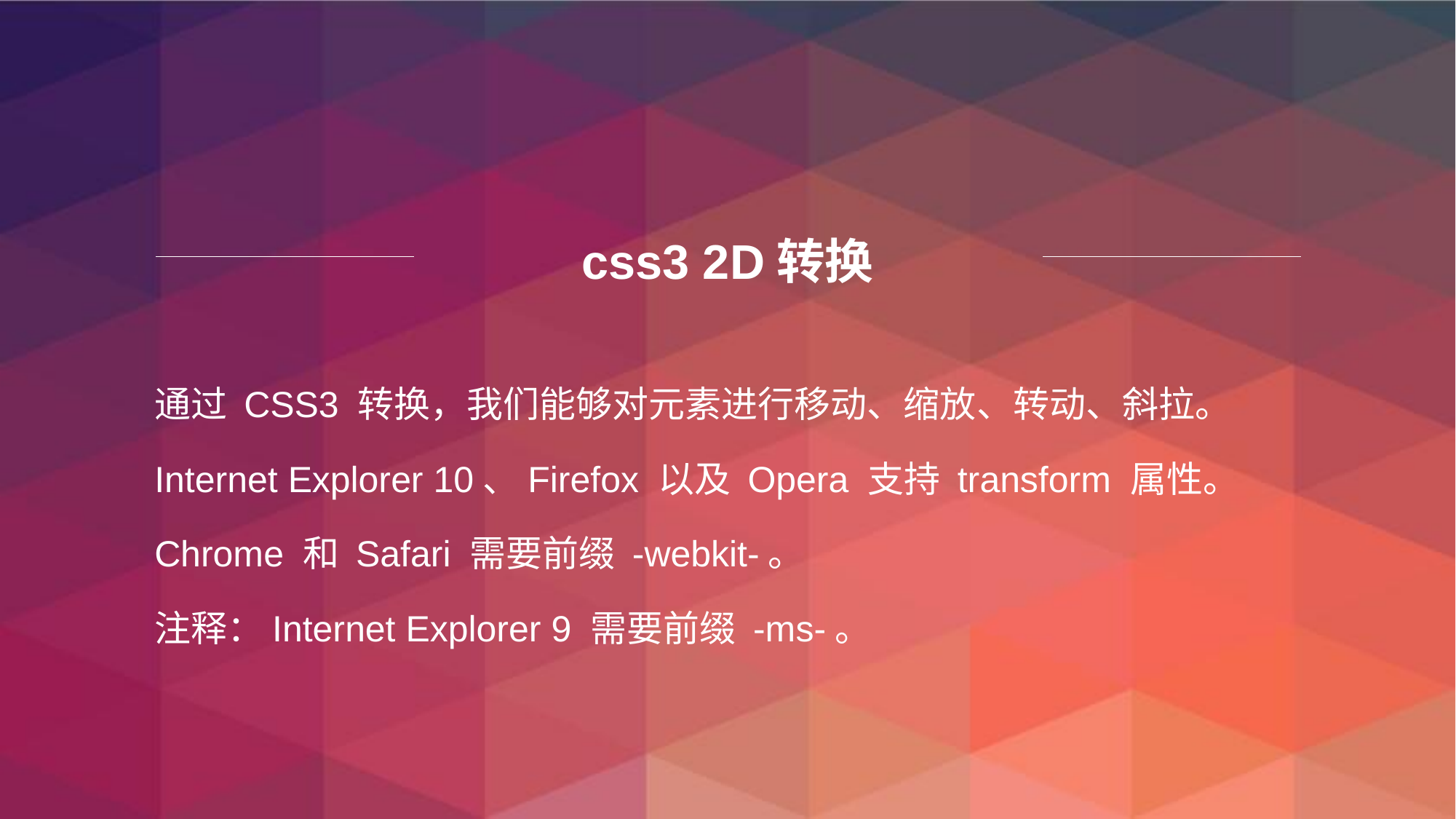

# css3 2D转换
通过 CSS3 转换，我们能够对元素进行移动、缩放、转动、斜拉。
Internet Explorer 10、Firefox 以及 Opera 支持 transform 属性。
Chrome 和 Safari 需要前缀 -webkit-。
注释：Internet Explorer 9 需要前缀 -ms-。